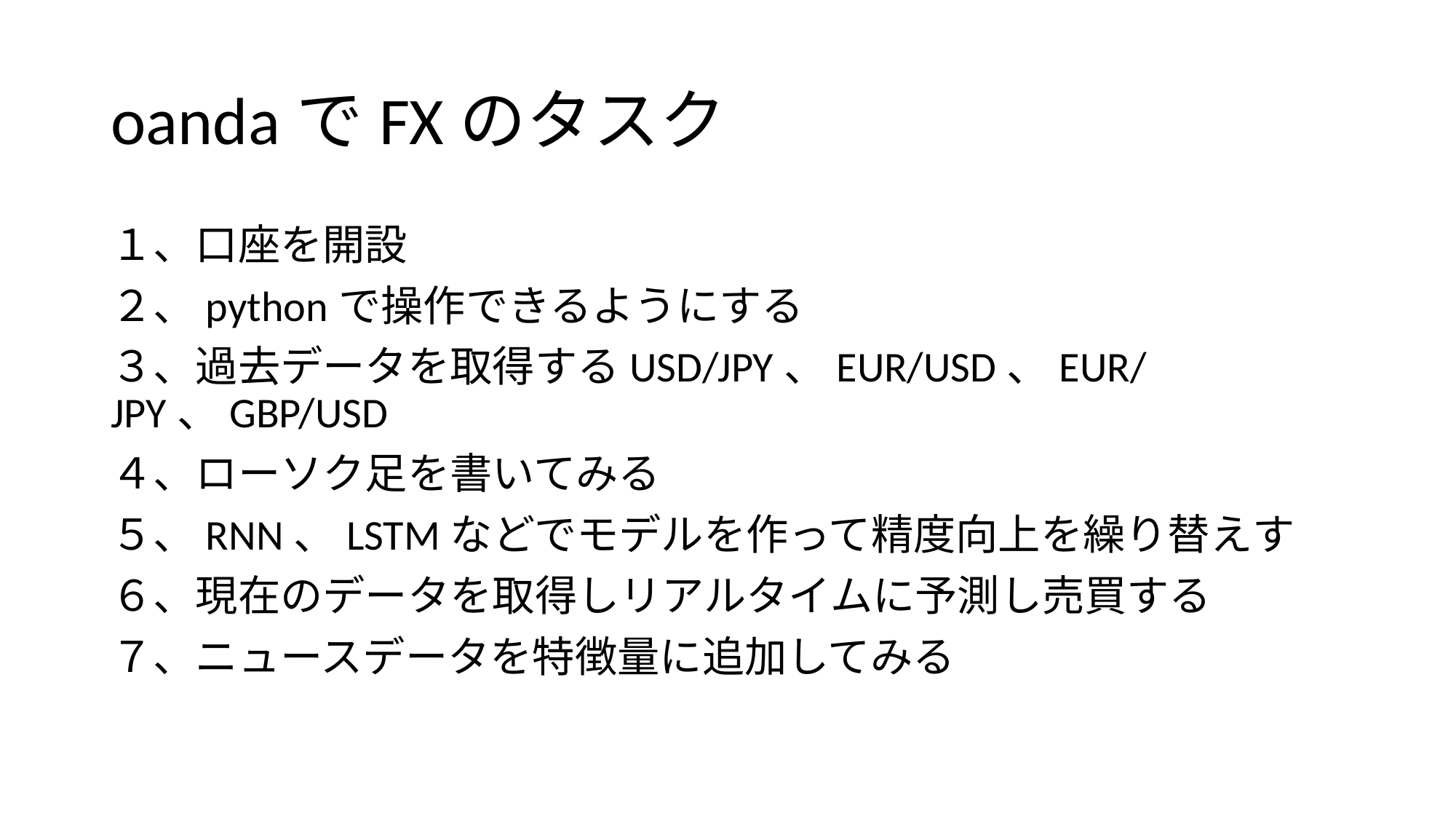

# oandaでFXのタスク
１、口座を開設
２、pythonで操作できるようにする
３、過去データを取得するUSD/JPY、EUR/USD、EUR/JPY、GBP/USD
４、ローソク足を書いてみる
５、RNN、LSTMなどでモデルを作って精度向上を繰り替えす
６、現在のデータを取得しリアルタイムに予測し売買する
７、ニュースデータを特徴量に追加してみる